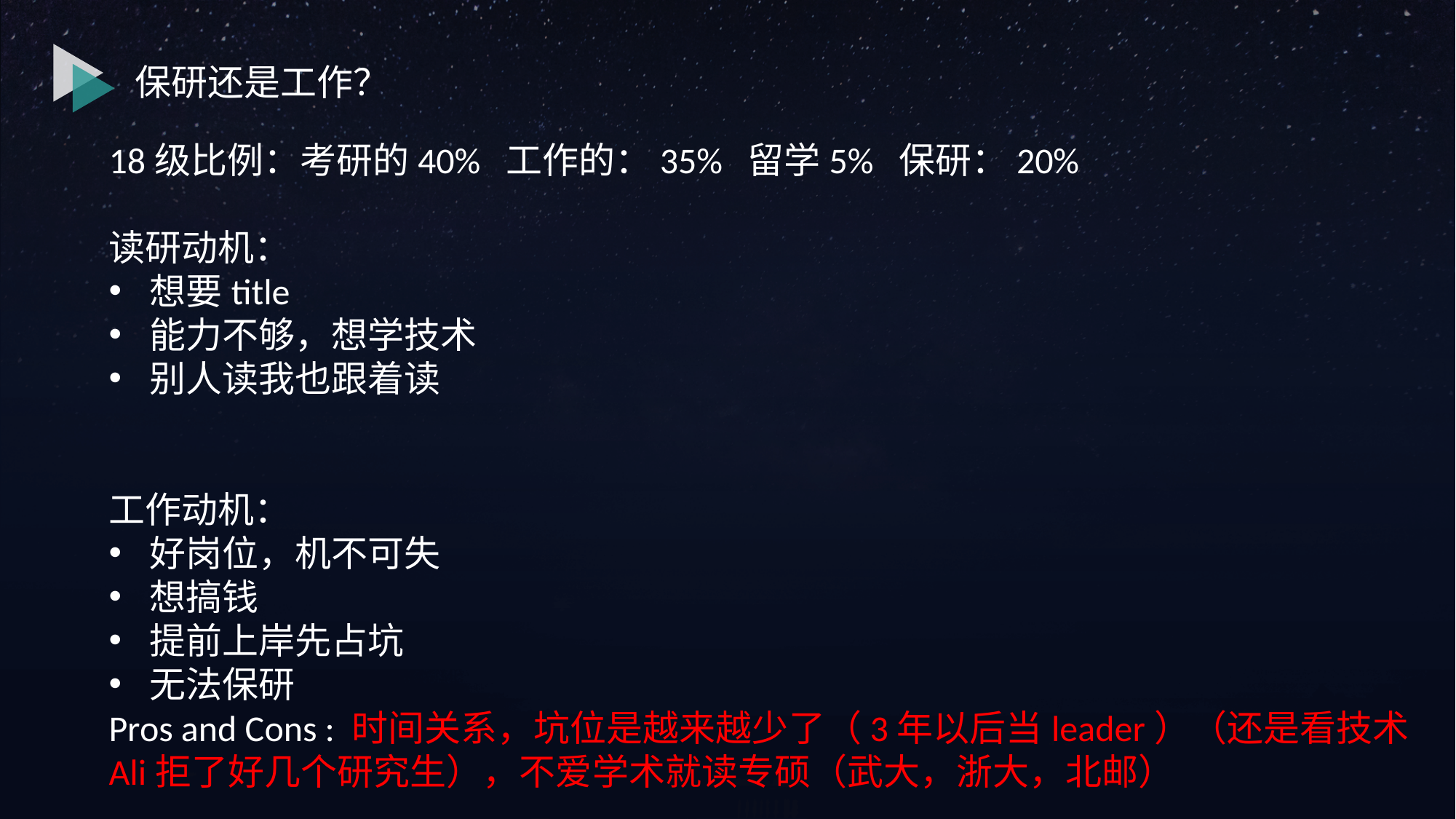

保研还是工作？

18级比例：考研的40%  工作的：35%  留学5%  保研：20%

读研动机：
想要title
能力不够，想学技术
别人读我也跟着读

工作动机：
好岗位，机不可失
想搞钱
提前上岸先占坑
无法保研
Pros and Cons : 时间关系，坑位是越来越少了（3年以后当leader）（还是看技术Ali拒了好几个研究生），不爱学术就读专硕（武大，浙大，北邮）